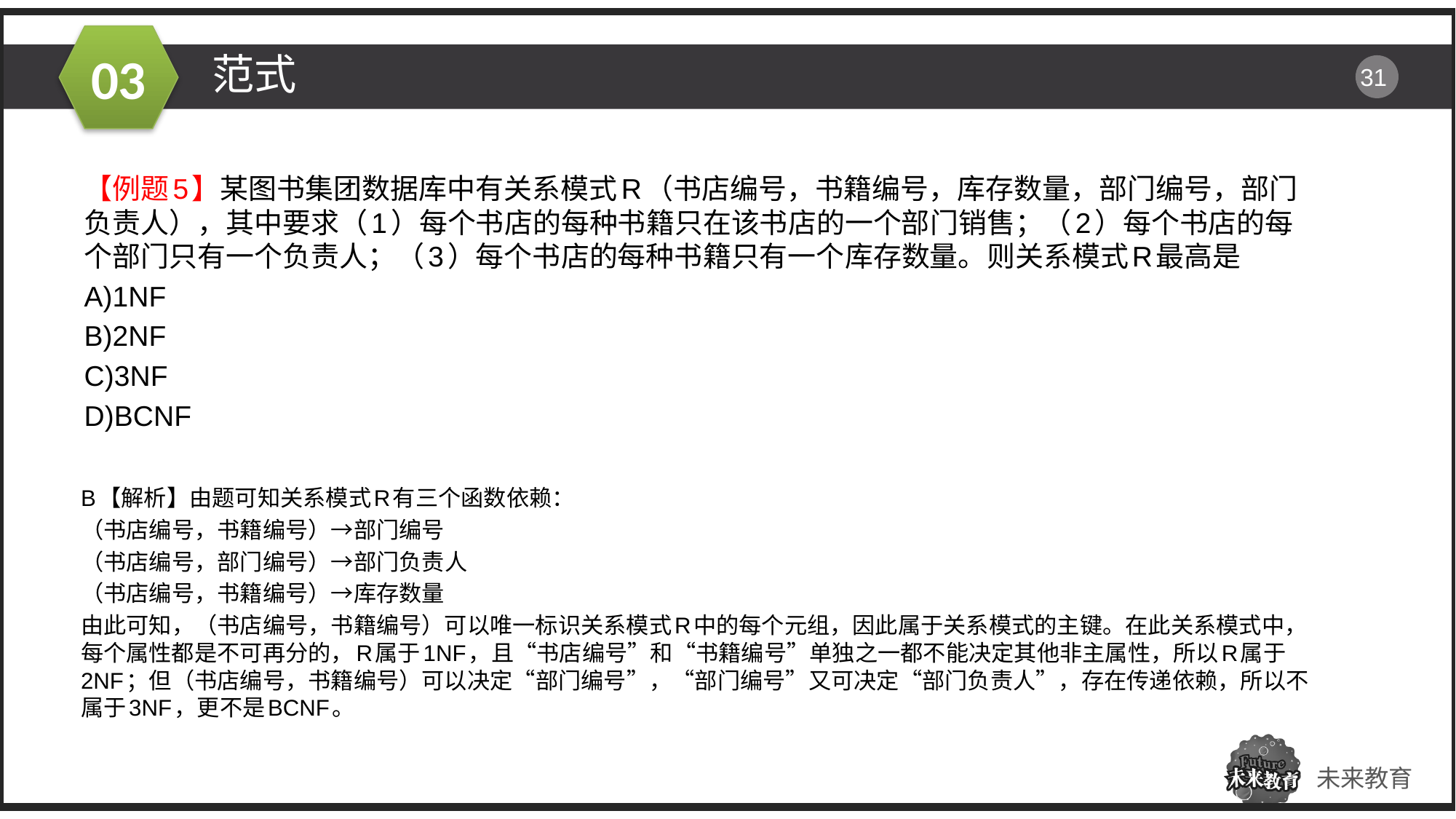

范式
【例题5】某图书集团数据库中有关系模式R（书店编号，书籍编号，库存数量，部门编号，部门负责人），其中要求（1）每个书店的每种书籍只在该书店的一个部门销售；（2）每个书店的每个部门只有一个负责人；（3）每个书店的每种书籍只有一个库存数量。则关系模式R最高是
A)1NF
B)2NF
C)3NF
D)BCNF

01
B【解析】由题可知关系模式R有三个函数依赖：
（书店编号，书籍编号）→部门编号
（书店编号，部门编号）→部门负责人
（书店编号，书籍编号）→库存数量
由此可知，（书店编号，书籍编号）可以唯一标识关系模式R中的每个元组，因此属于关系模式的主键。在此关系模式中，每个属性都是不可再分的，R属于1NF，且“书店编号”和“书籍编号”单独之一都不能决定其他非主属性，所以R属于2NF；但（书店编号，书籍编号）可以决定“部门编号”，“部门编号”又可决定“部门负责人”，存在传递依赖，所以不属于3NF，更不是BCNF。